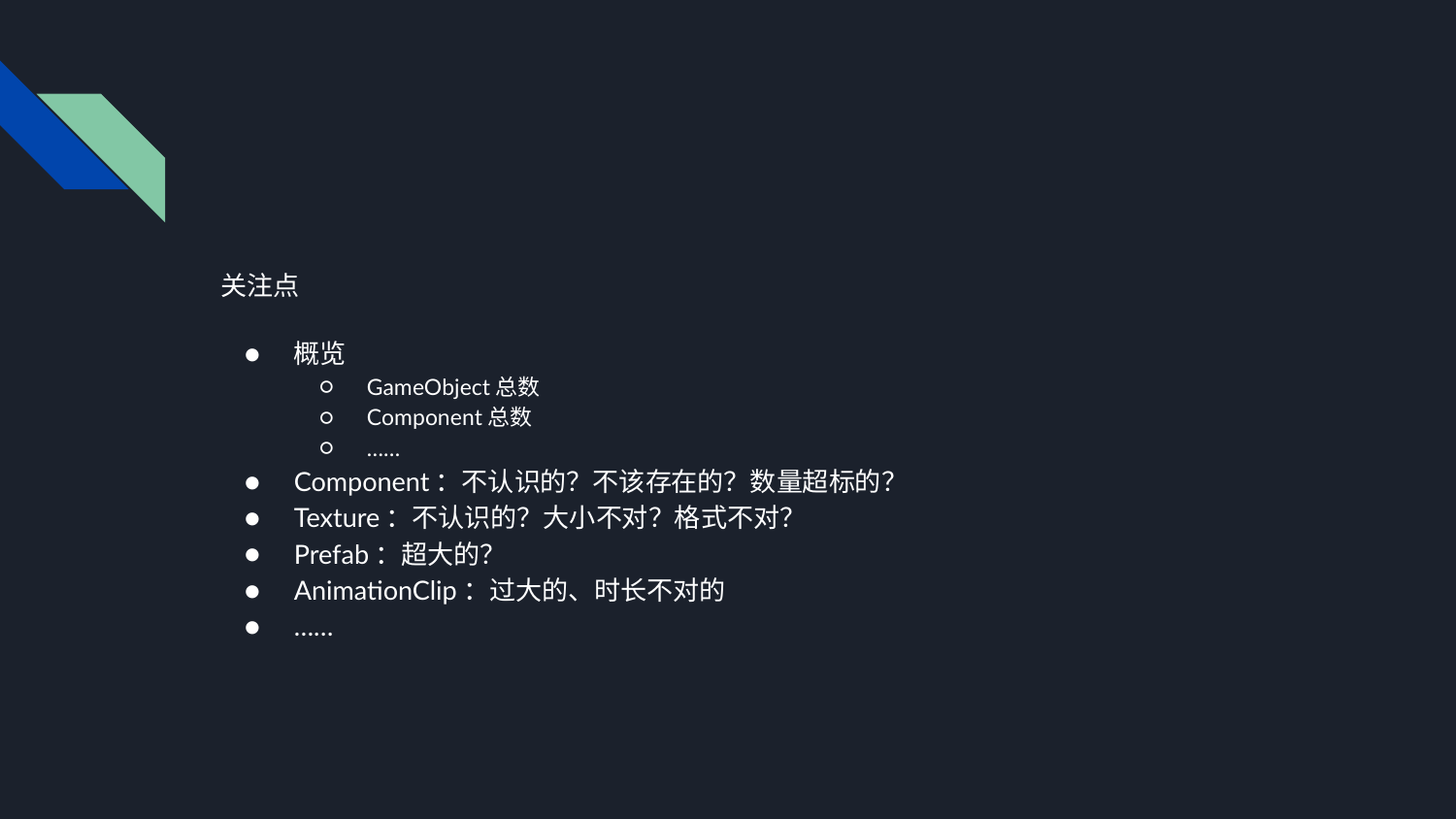

关注点
概览
GameObject总数
Component总数
……
Component：不认识的？不该存在的？数量超标的？
Texture：不认识的？大小不对？格式不对？
Prefab：超大的？
AnimationClip：过大的、时长不对的
……